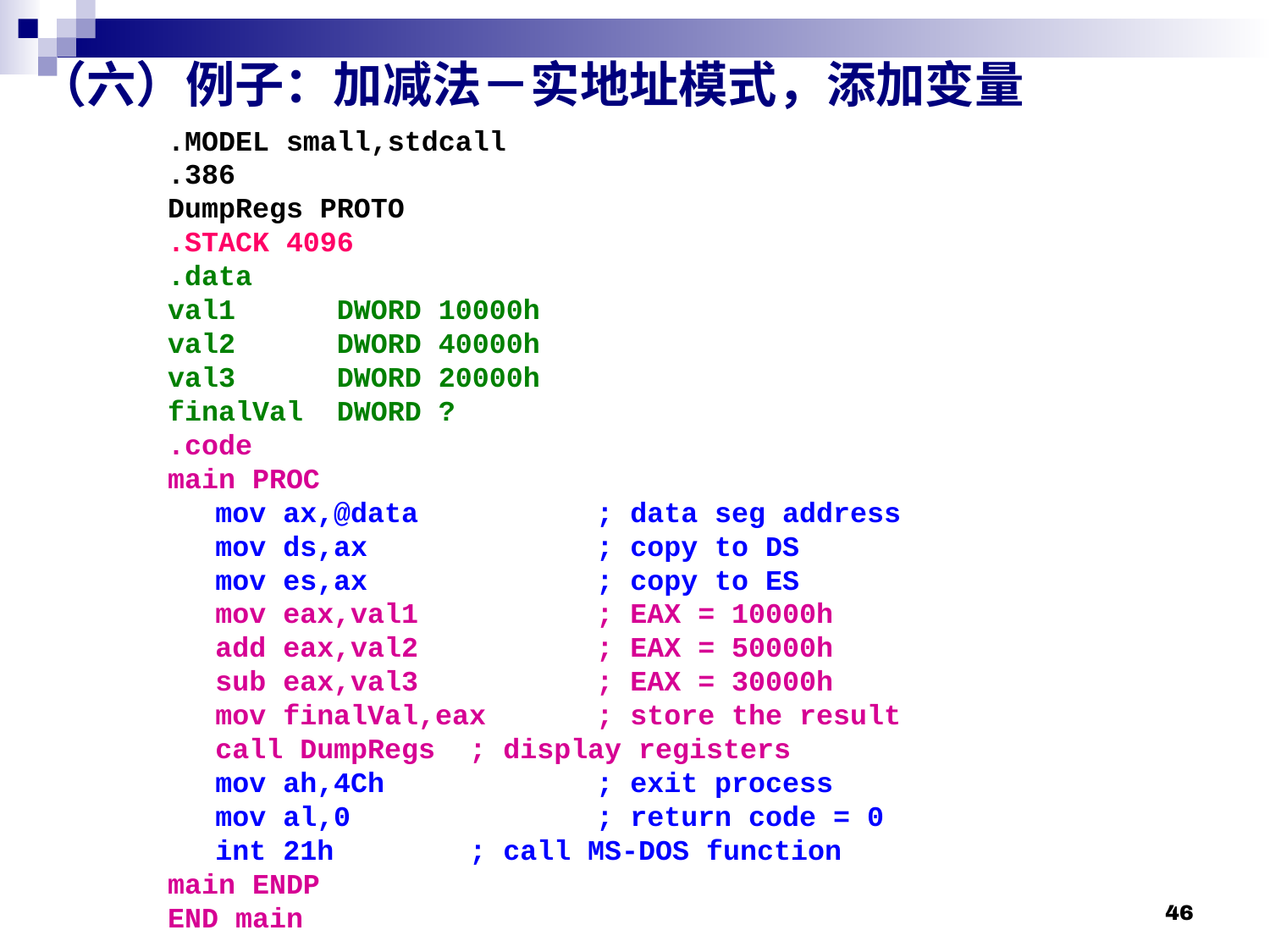

# （六）例子：加减法－实地址模式，添加变量
.MODEL small,stdcall
.386
DumpRegs PROTO
.STACK 4096
.data
val1      DWORD 10000h
val2      DWORD 40000h
val3      DWORD 20000h
finalVal  DWORD ?
.code
main PROC
	mov ax,@data		; data seg address
	mov ds,ax		; copy to DS
	mov es,ax		; copy to ES
	mov eax,val1		; EAX = 10000h
	add eax,val2		; EAX = 50000h
	sub eax,val3		; EAX = 30000h
	mov finalVal,eax	; store the result
	call DumpRegs	; display registers
	mov ah,4Ch		; exit process
	mov al,0		; return code = 0
	int 21h		; call MS-DOS function
main ENDP
END main
46